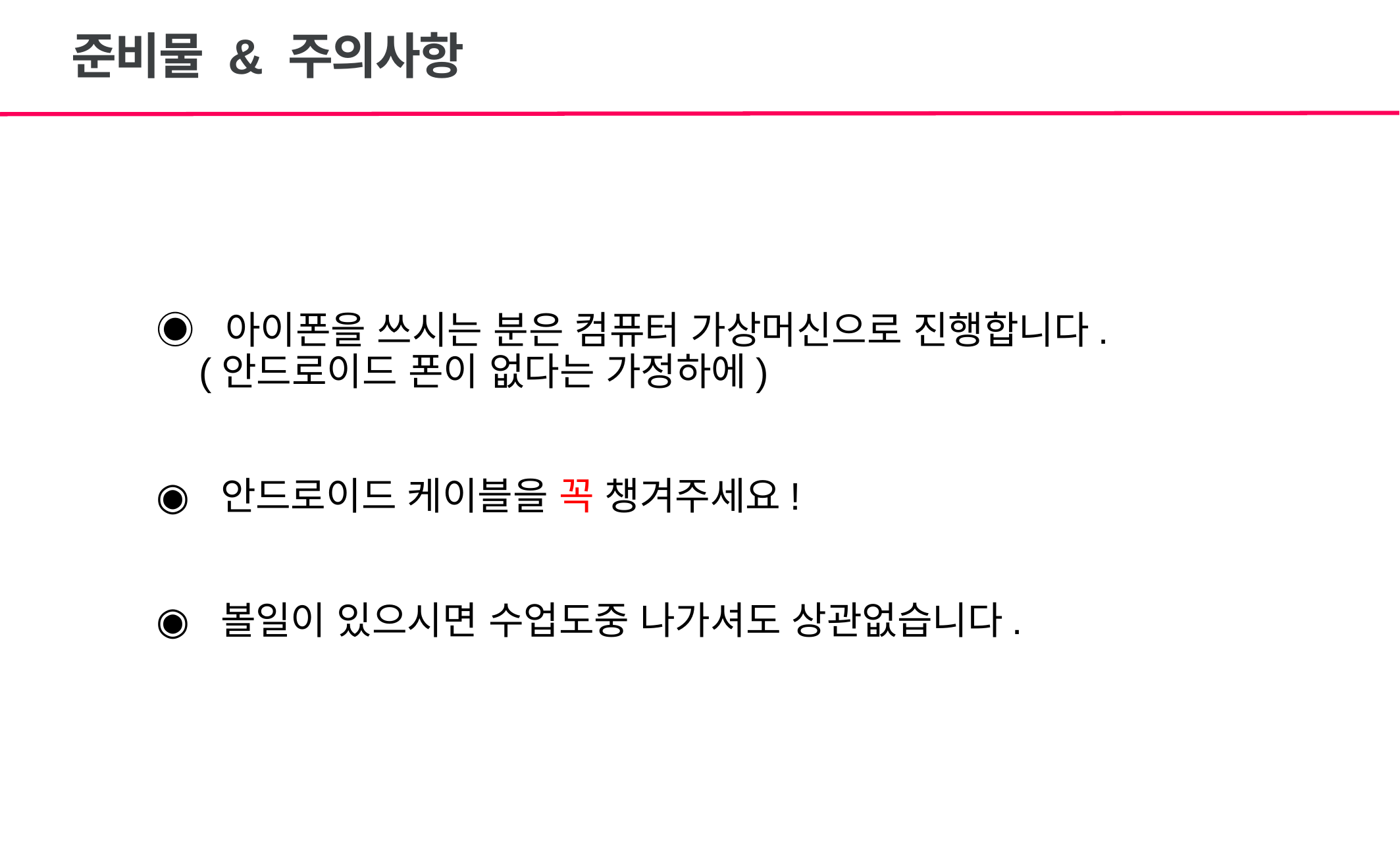

# 준비물 & 주의사항
◉  아이폰을 쓰시는 분은 컴퓨터 가상머신으로 진행합니다.
    (안드로이드 폰이 없다는 가정하에)
◉  안드로이드 케이블을 꼭 챙겨주세요!
◉  볼일이 있으시면 수업도중 나가셔도 상관없습니다.